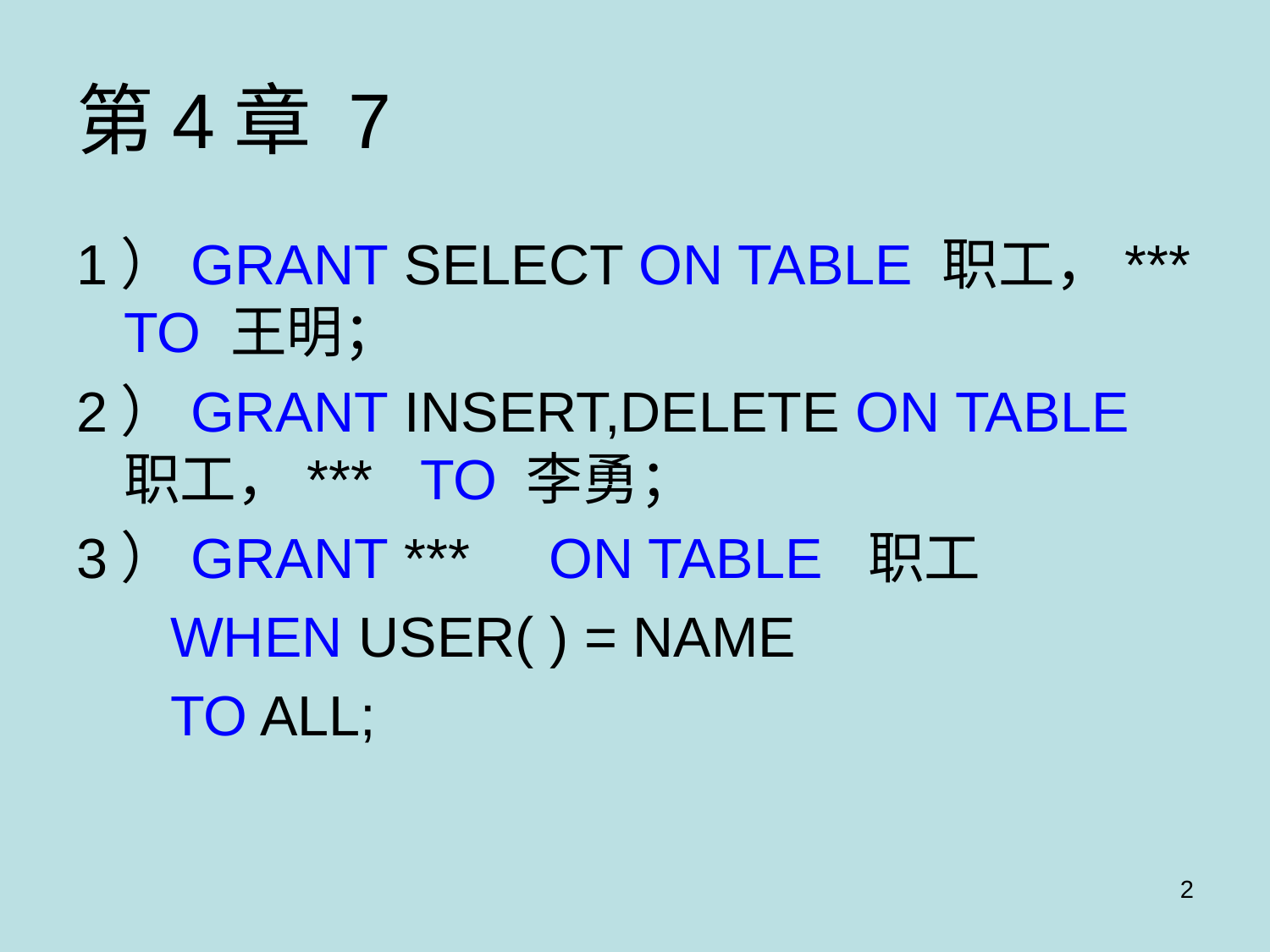

# 第4章 7
1）GRANT SELECT ON TABLE 职工，*** TO 王明；
2）GRANT INSERT,DELETE ON TABLE  职工，***   TO 李勇；
3）GRANT ***     ON TABLE  职工
      WHEN USER( ) = NAME
      TO ALL;
2